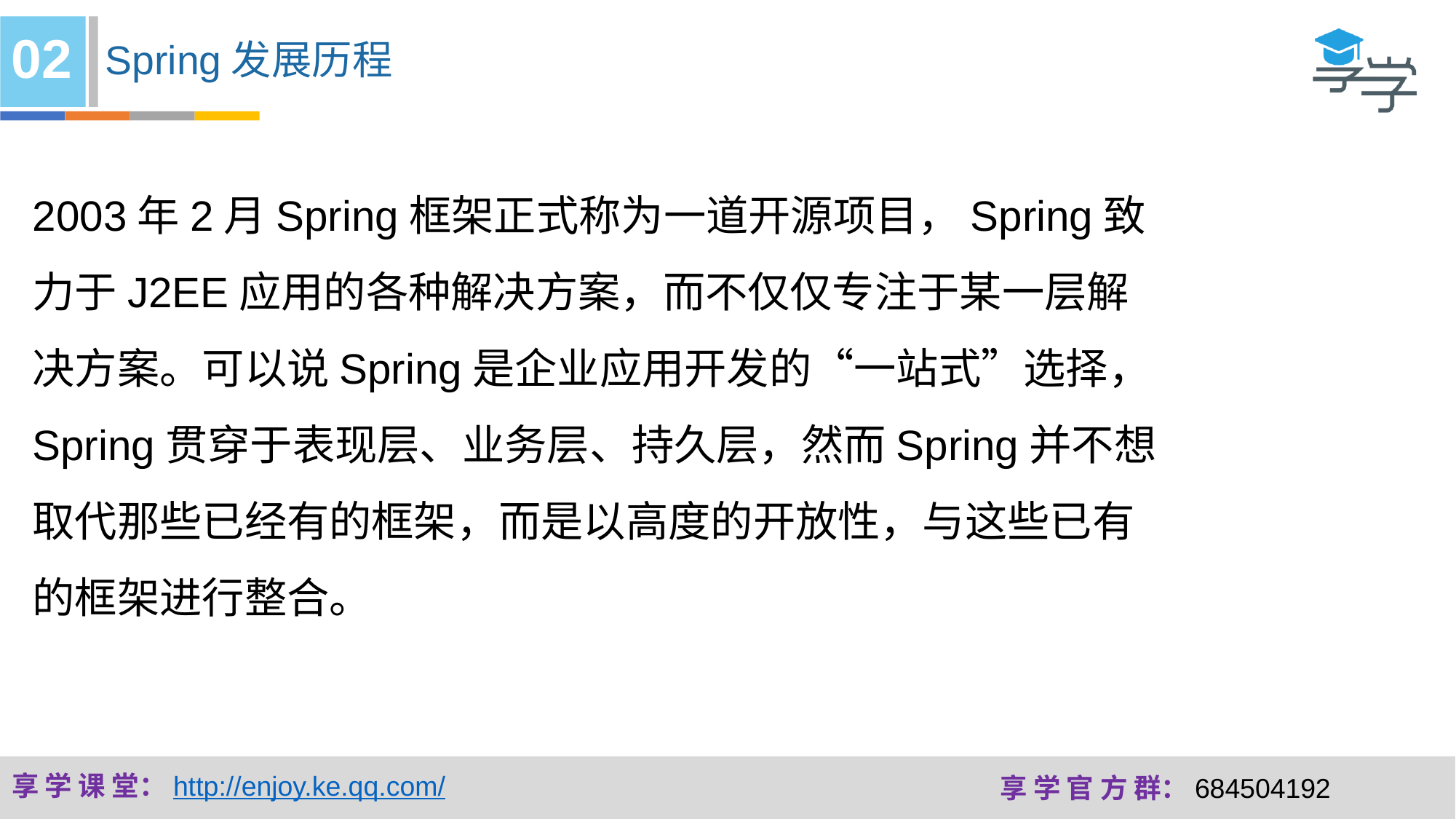

02
Spring发展历程

2003年2月Spring框架正式称为一道开源项目，Spring致力于J2EE应用的各种解决方案，而不仅仅专注于某一层解决方案。可以说Spring是企业应用开发的“一站式”选择， Spring贯穿于表现层、业务层、持久层，然而Spring并不想取代那些已经有的框架，而是以高度的开放性，与这些已有的框架进行整合。